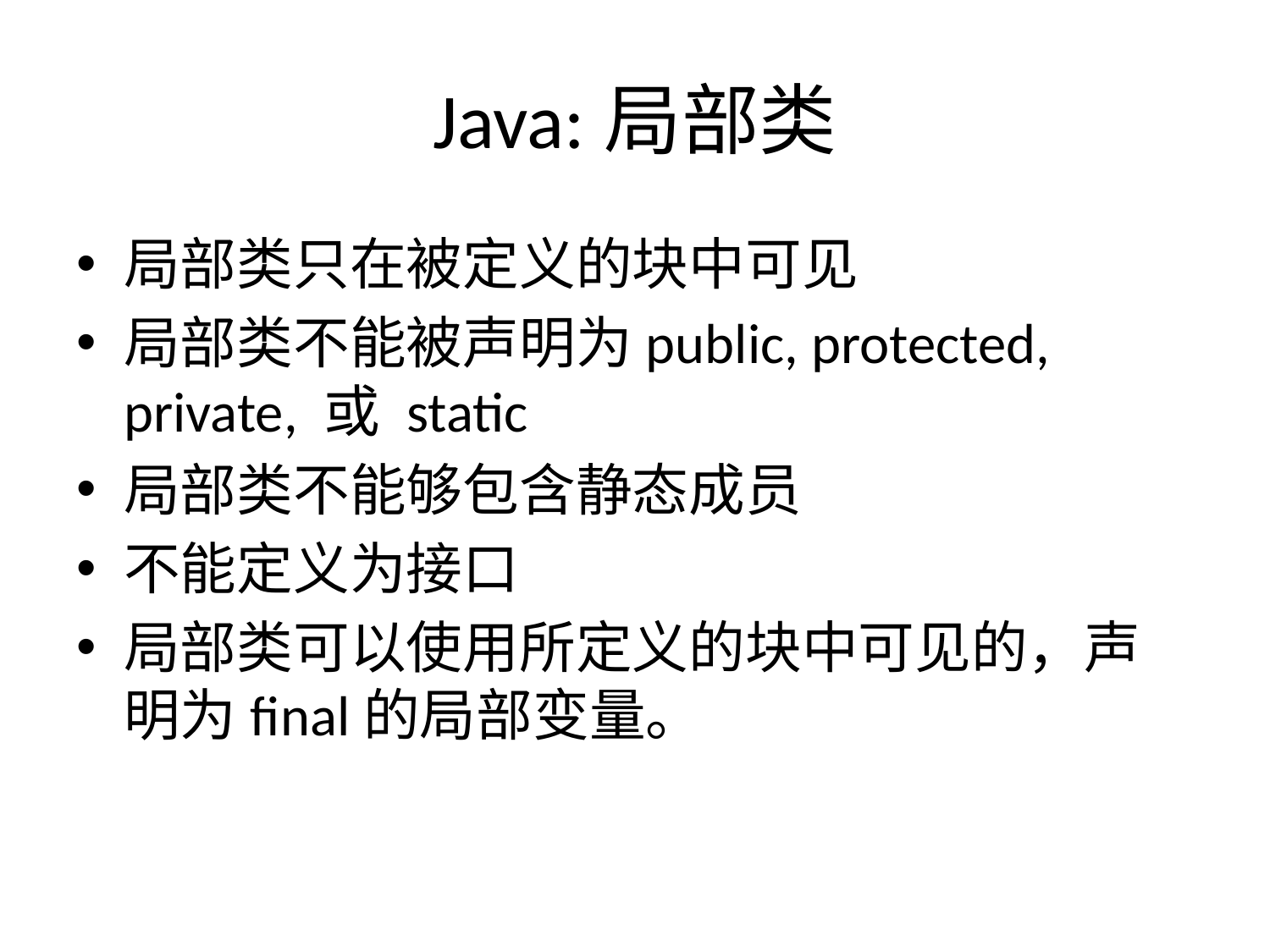

# Java:局部类
局部类只在被定义的块中可见
局部类不能被声明为public, protected, private, 或 static
局部类不能够包含静态成员
不能定义为接口
局部类可以使用所定义的块中可见的，声明为final的局部变量。